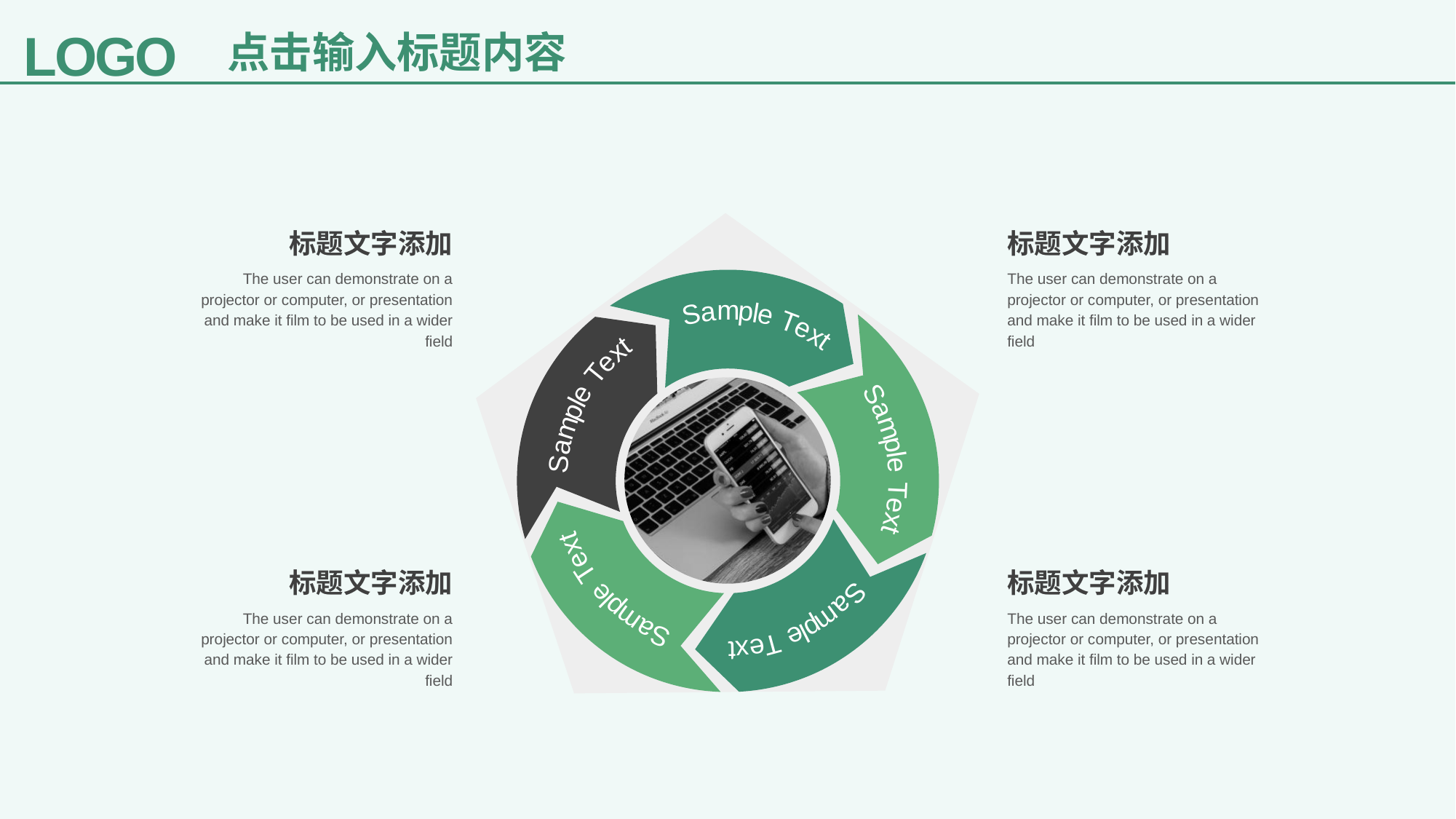

S
a
m
p
l
e

T
e
x
t

S
a
m
p
l
e

T
e
x
t

t
x
e
T

S
e
l
a
p
m

t
x
e
T

e
l
p
m
a
S

t
x
e
T

e
l
p
m
a
S

标题文字添加
The user can demonstrate on a projector or computer, or presentation and make it film to be used in a wider field
标题文字添加
The user can demonstrate on a projector or computer, or presentation and make it film to be used in a wider field
标题文字添加
The user can demonstrate on a projector or computer, or presentation and make it film to be used in a wider field
标题文字添加
The user can demonstrate on a projector or computer, or presentation and make it film to be used in a wider field